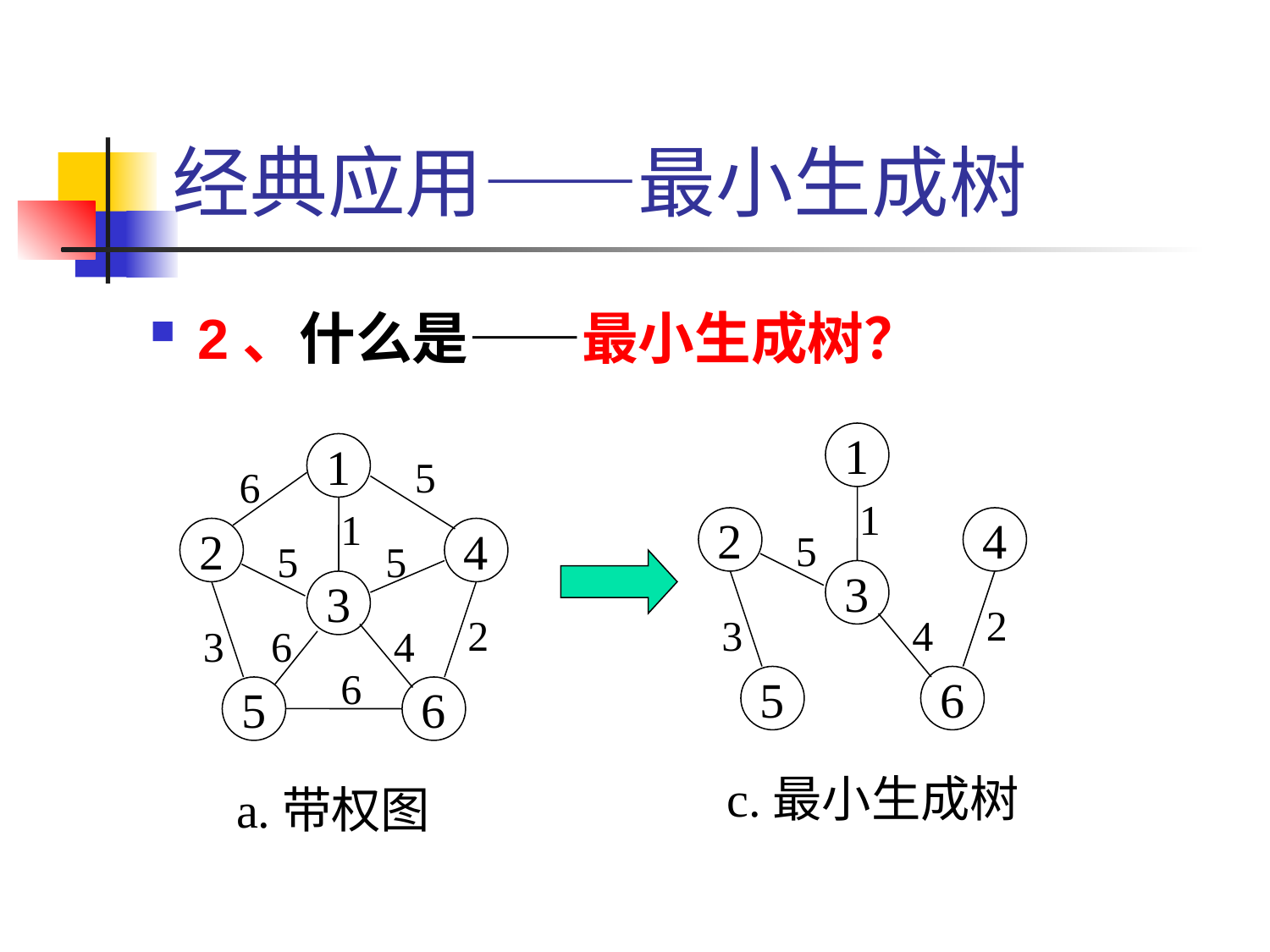

# 经典应用——最小生成树
2、什么是——最小生成树？
1
1

2
4
5

3

2
3
4

5
6
1
5
6
1
5
5
2
3
6
4
6

2
4
3
5
6

c.最小生成树
a.带权图